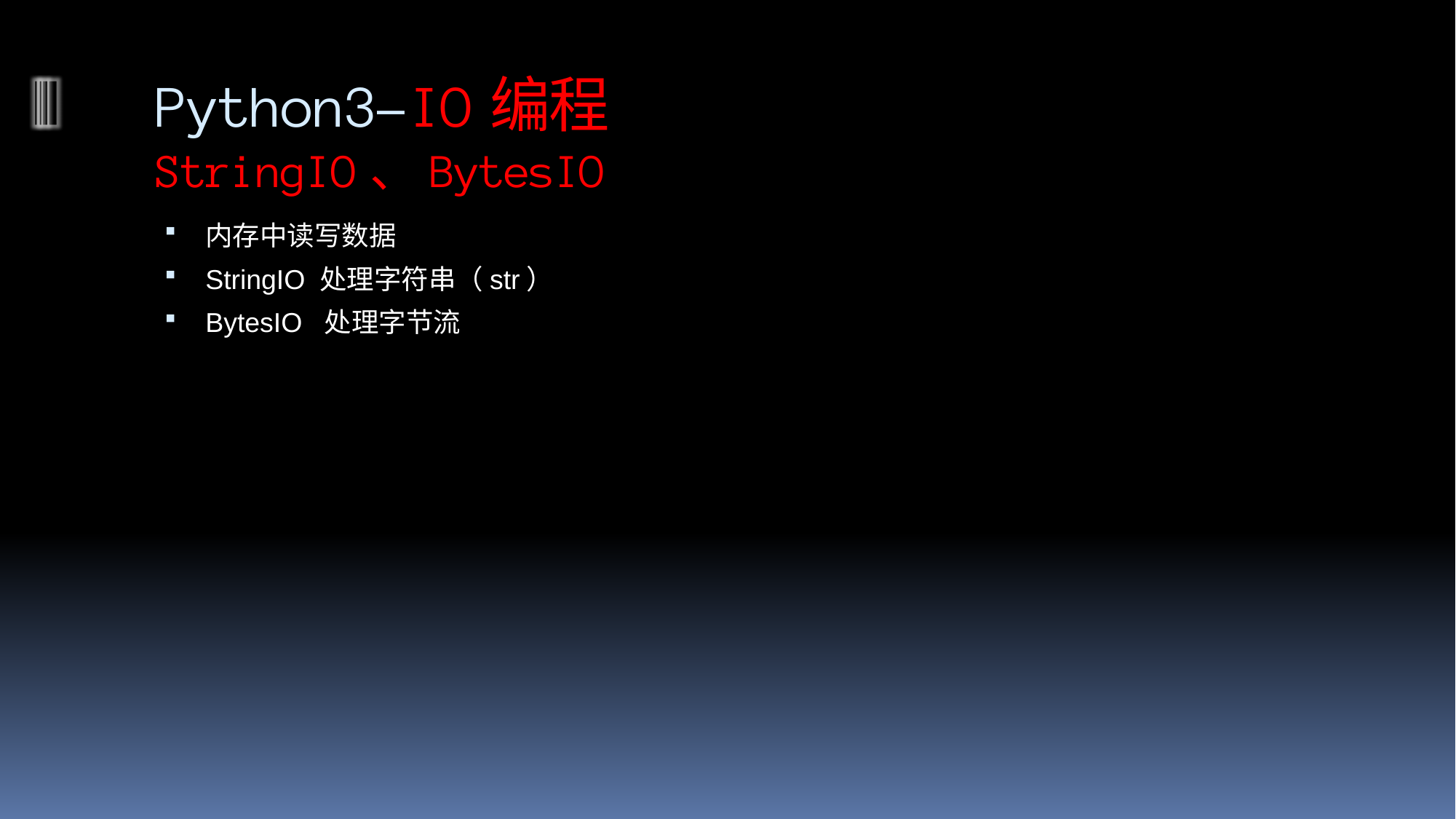

# Python3-IO编程 StringIO、BytesIO
内存中读写数据
StringIO 处理字符串（str）
BytesIO  处理字节流